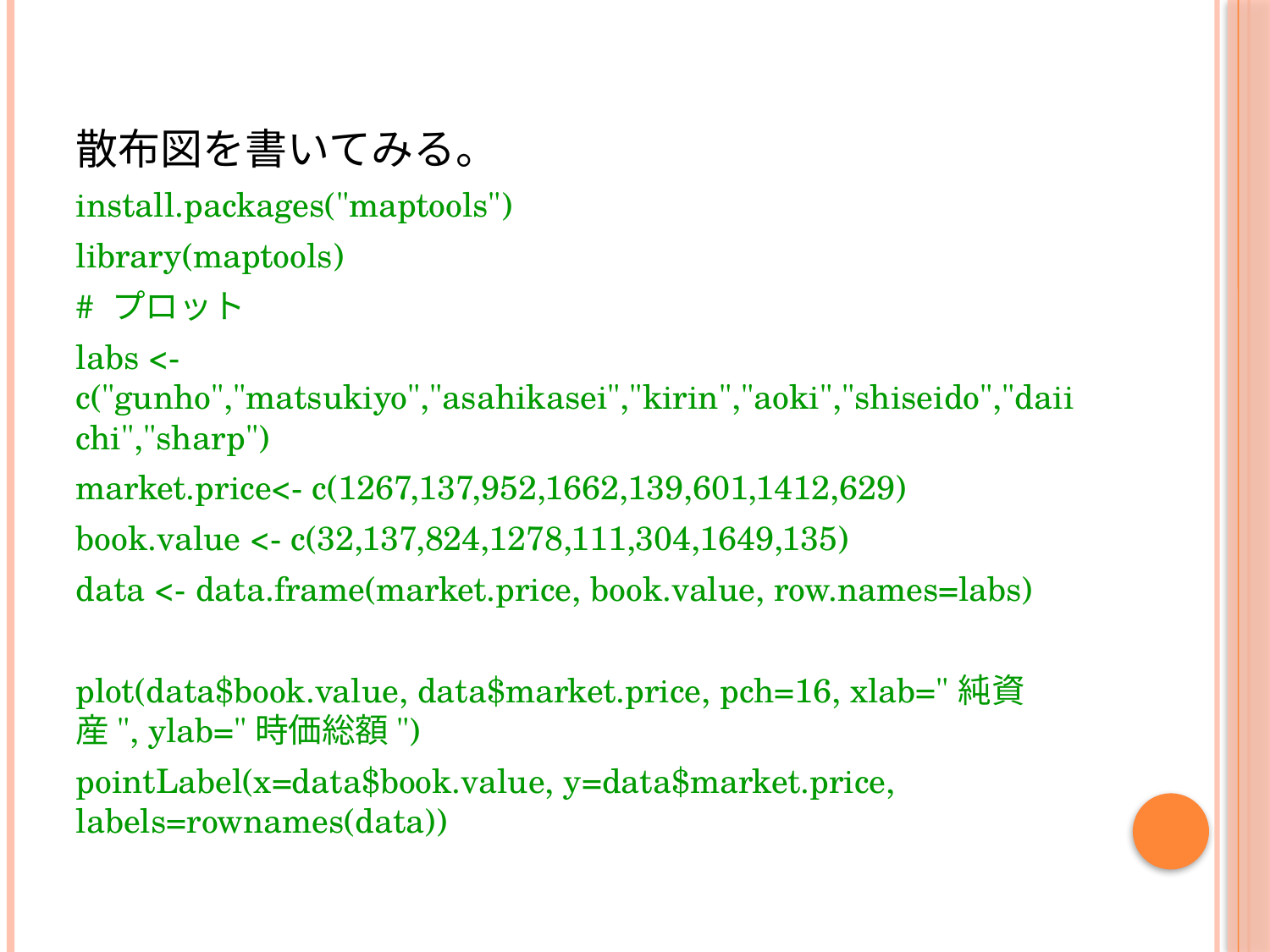

散布図を書いてみる。
install.packages("maptools")
library(maptools)
# プロット
labs <- c("gunho","matsukiyo","asahikasei","kirin","aoki","shiseido","daiichi","sharp")
market.price<- c(1267,137,952,1662,139,601,1412,629)
book.value <- c(32,137,824,1278,111,304,1649,135)
data <- data.frame(market.price, book.value, row.names=labs)

plot(data$book.value, data$market.price, pch=16, xlab="純資産", ylab="時価総額")
pointLabel(x=data$book.value, y=data$market.price,  labels=rownames(data))